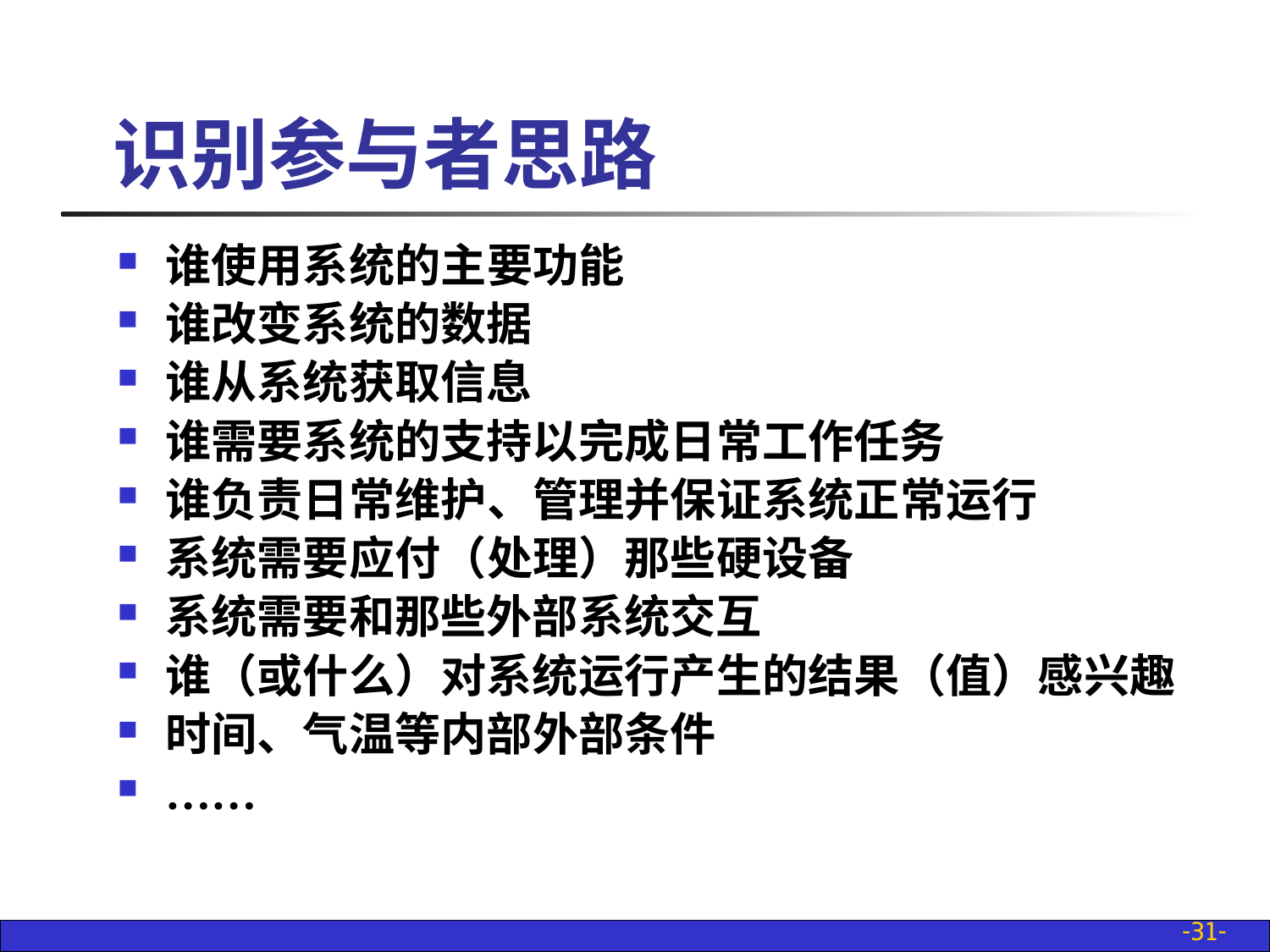

# 识别参与者思路
谁使用系统的主要功能
谁改变系统的数据
谁从系统获取信息
谁需要系统的支持以完成日常工作任务
谁负责日常维护、管理并保证系统正常运行
系统需要应付（处理）那些硬设备
系统需要和那些外部系统交互
谁（或什么）对系统运行产生的结果（值）感兴趣
时间、气温等内部外部条件
……
-31-